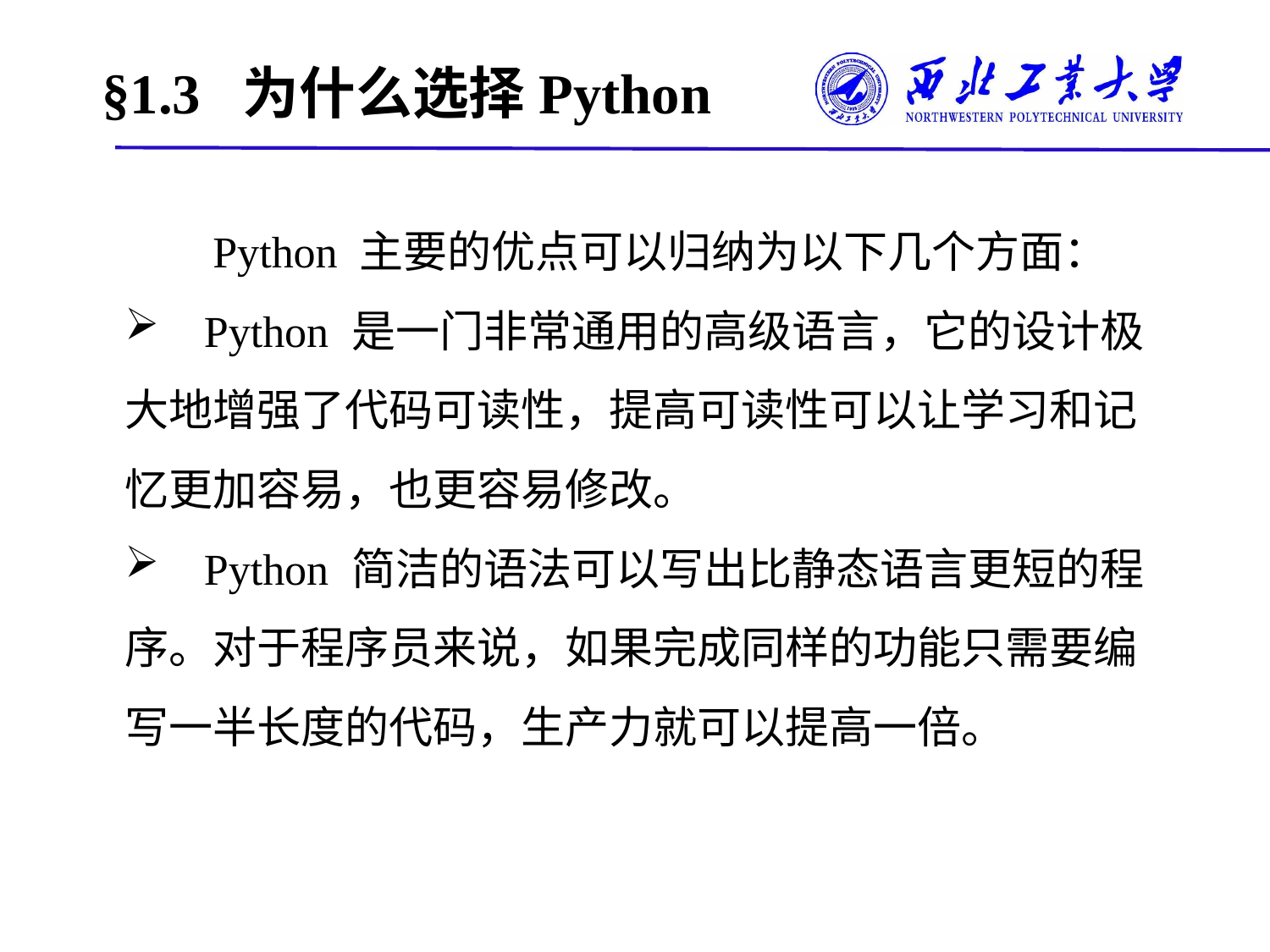

# §1.3  为什么选择Python
        Python 主要的优点可以归纳为以下几个方面：
    Python 是一门非常通用的高级语言，它的设计极大地增强了代码可读性，提高可读性可以让学习和记忆更加容易，也更容易修改。
    Python 简洁的语法可以写出比静态语言更短的程序。对于程序员来说，如果完成同样的功能只需要编写一半长度的代码，生产力就可以提高一倍。